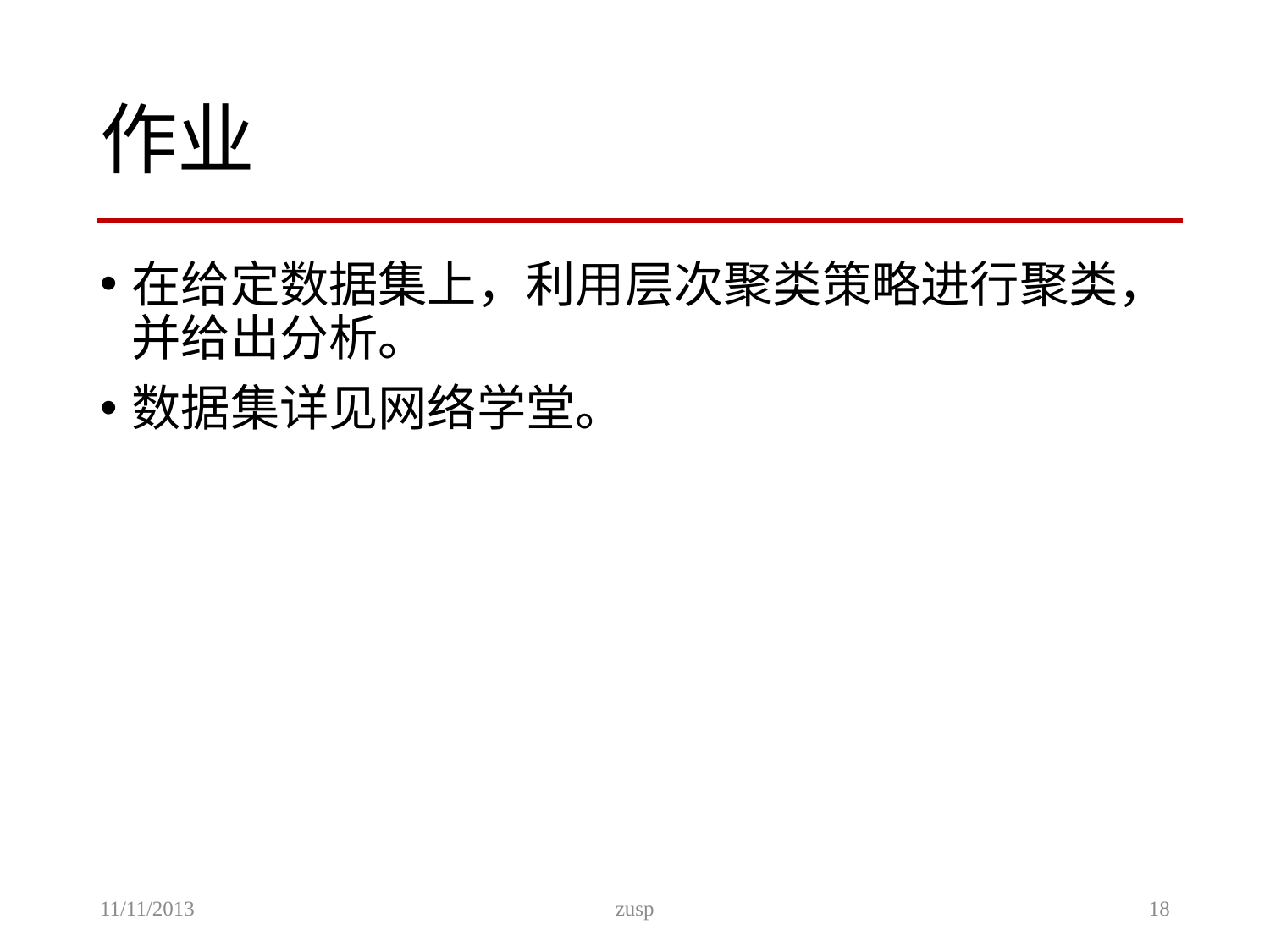

# 作业
在给定数据集上，利用层次聚类策略进行聚类，并给出分析。
数据集详见网络学堂。
11/11/2013
zusp
18